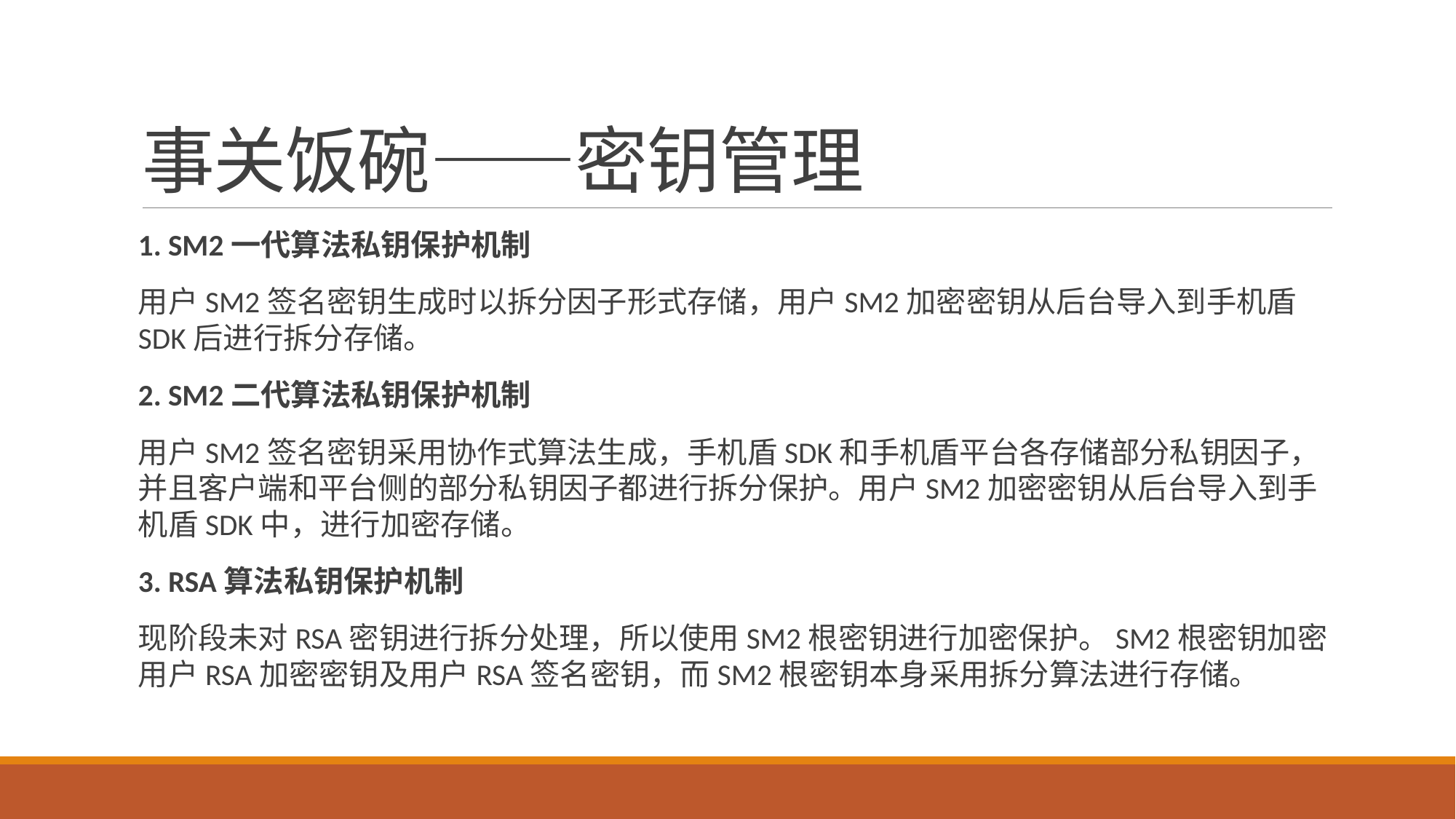

# 事关饭碗——密钥管理
1. SM2一代算法私钥保护机制
用户SM2签名密钥生成时以拆分因子形式存储，用户SM2加密密钥从后台导入到手机盾SDK后进行拆分存储。
2. SM2二代算法私钥保护机制
用户SM2签名密钥采用协作式算法生成，手机盾SDK和手机盾平台各存储部分私钥因子，并且客户端和平台侧的部分私钥因子都进行拆分保护。用户SM2加密密钥从后台导入到手机盾SDK中，进行加密存储。
3. RSA算法私钥保护机制
现阶段未对RSA密钥进行拆分处理，所以使用SM2根密钥进行加密保护。SM2根密钥加密用户RSA加密密钥及用户RSA签名密钥，而SM2根密钥本身采用拆分算法进行存储。